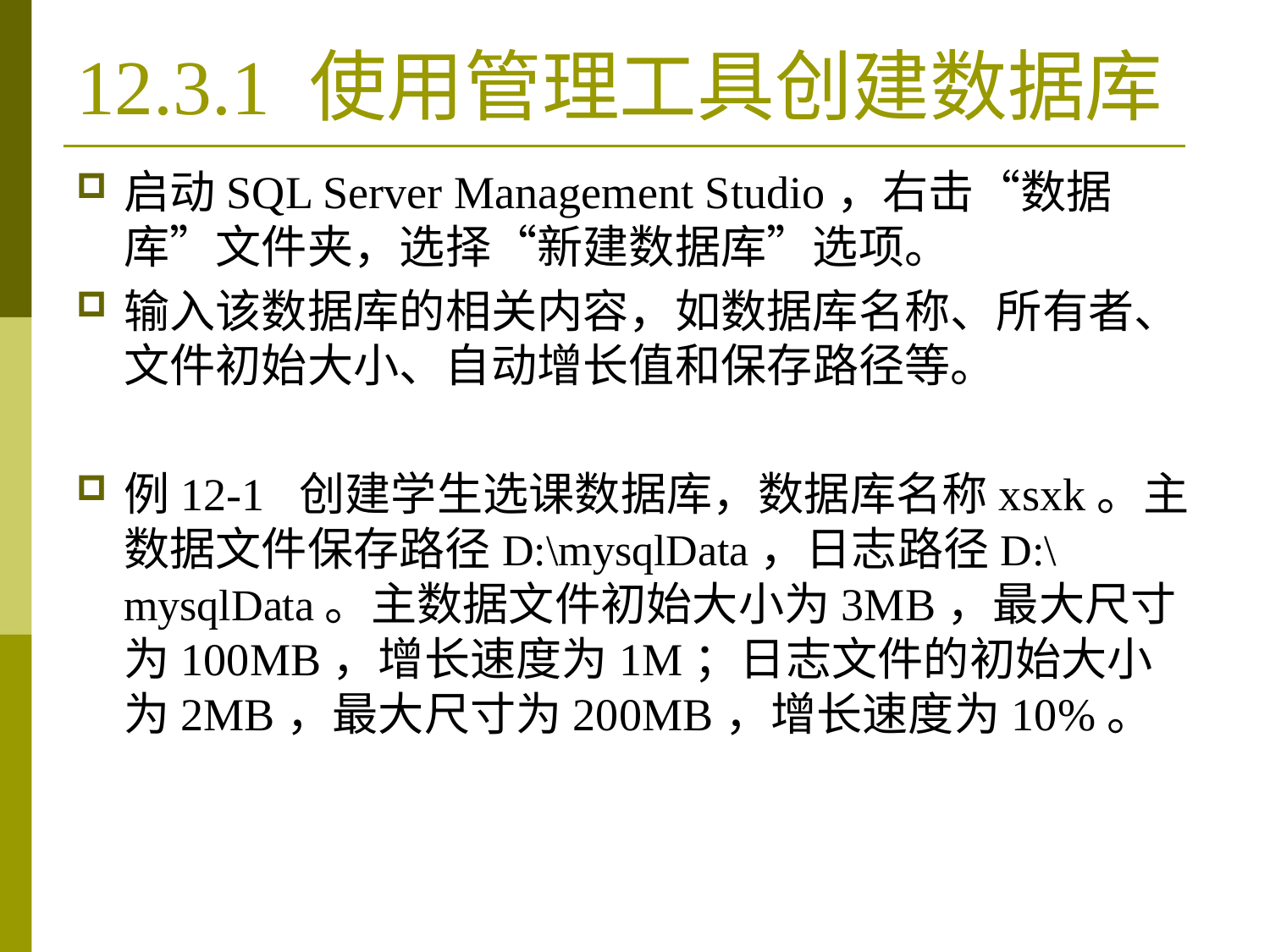

# 12.3.1 使用管理工具创建数据库
启动SQL Server Management Studio，右击“数据库”文件夹，选择“新建数据库”选项。
输入该数据库的相关内容，如数据库名称、所有者、文件初始大小、自动增长值和保存路径等。

例12-1  创建学生选课数据库，数据库名称xsxk。主数据文件保存路径D:\mysqlData，日志路径D:\mysqlData。主数据文件初始大小为3MB，最大尺寸为100MB，增长速度为1M；日志文件的初始大小为2MB，最大尺寸为200MB，增长速度为10%。